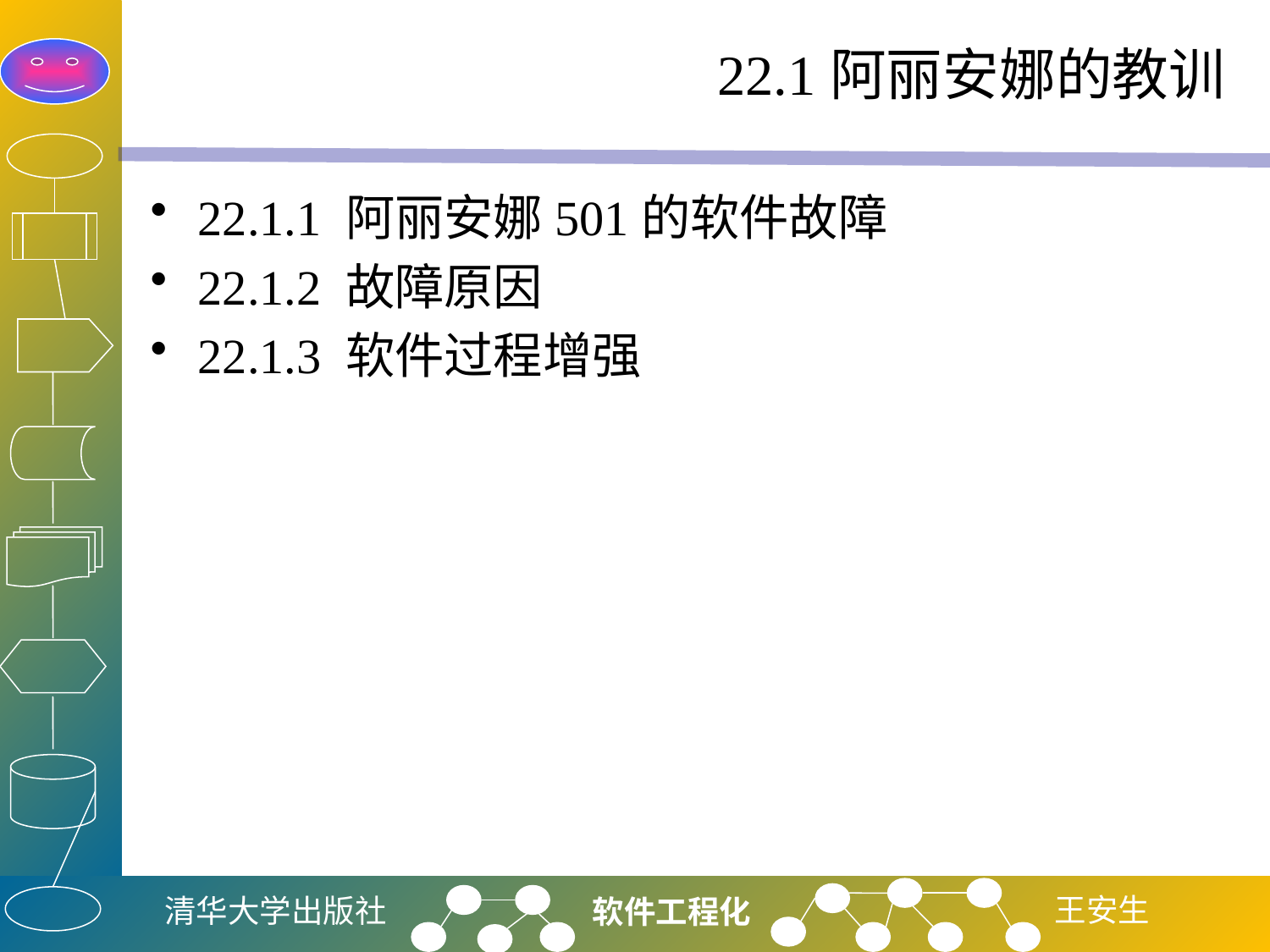

# 22.1阿丽安娜的教训
22.1.1 阿丽安娜501的软件故障
22.1.2 故障原因
22.1.3 软件过程增强